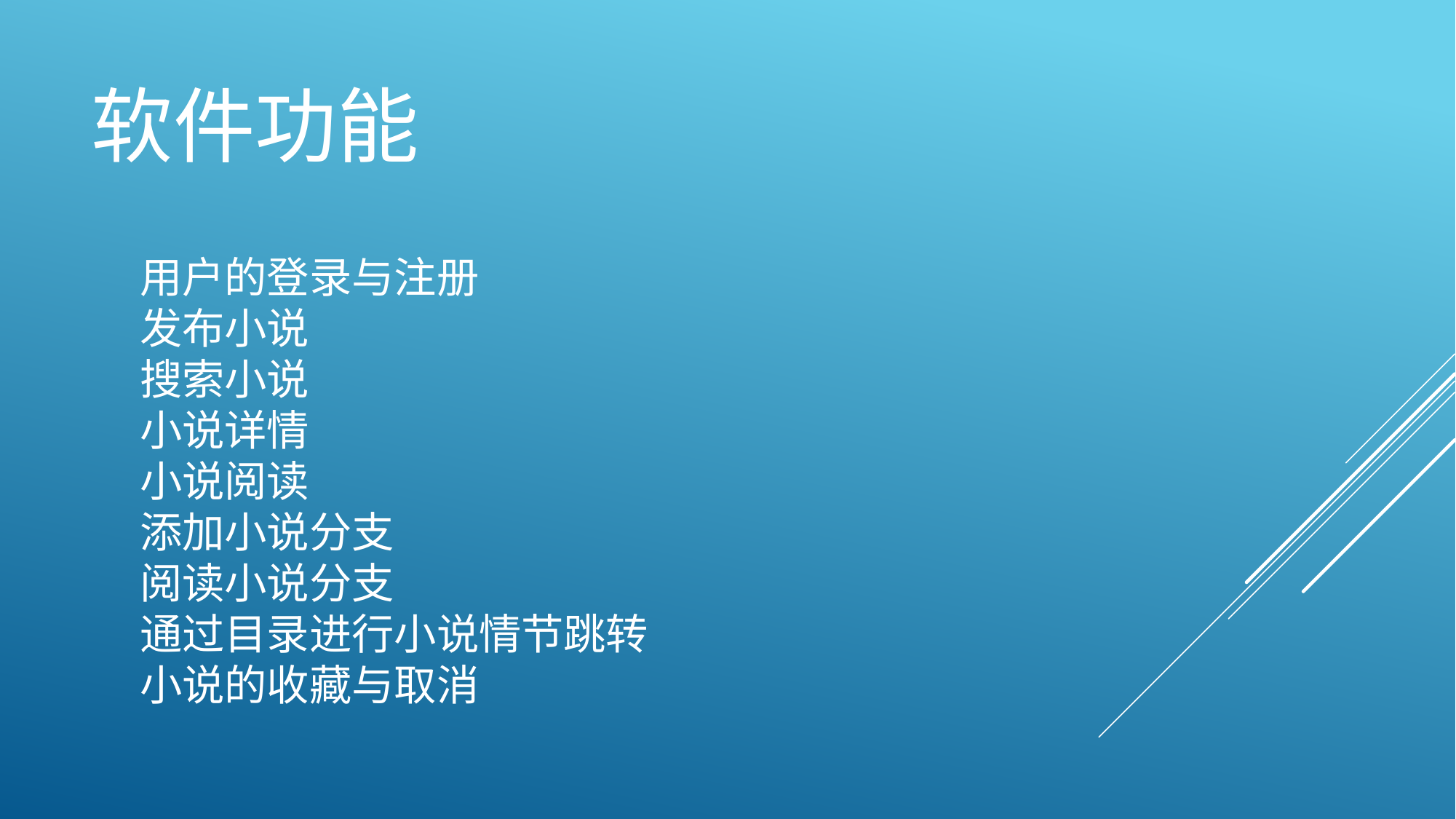

# 软件功能
用户的登录与注册
发布小说
搜索小说
小说详情
小说阅读
添加小说分支
阅读小说分支
通过目录进行小说情节跳转
小说的收藏与取消